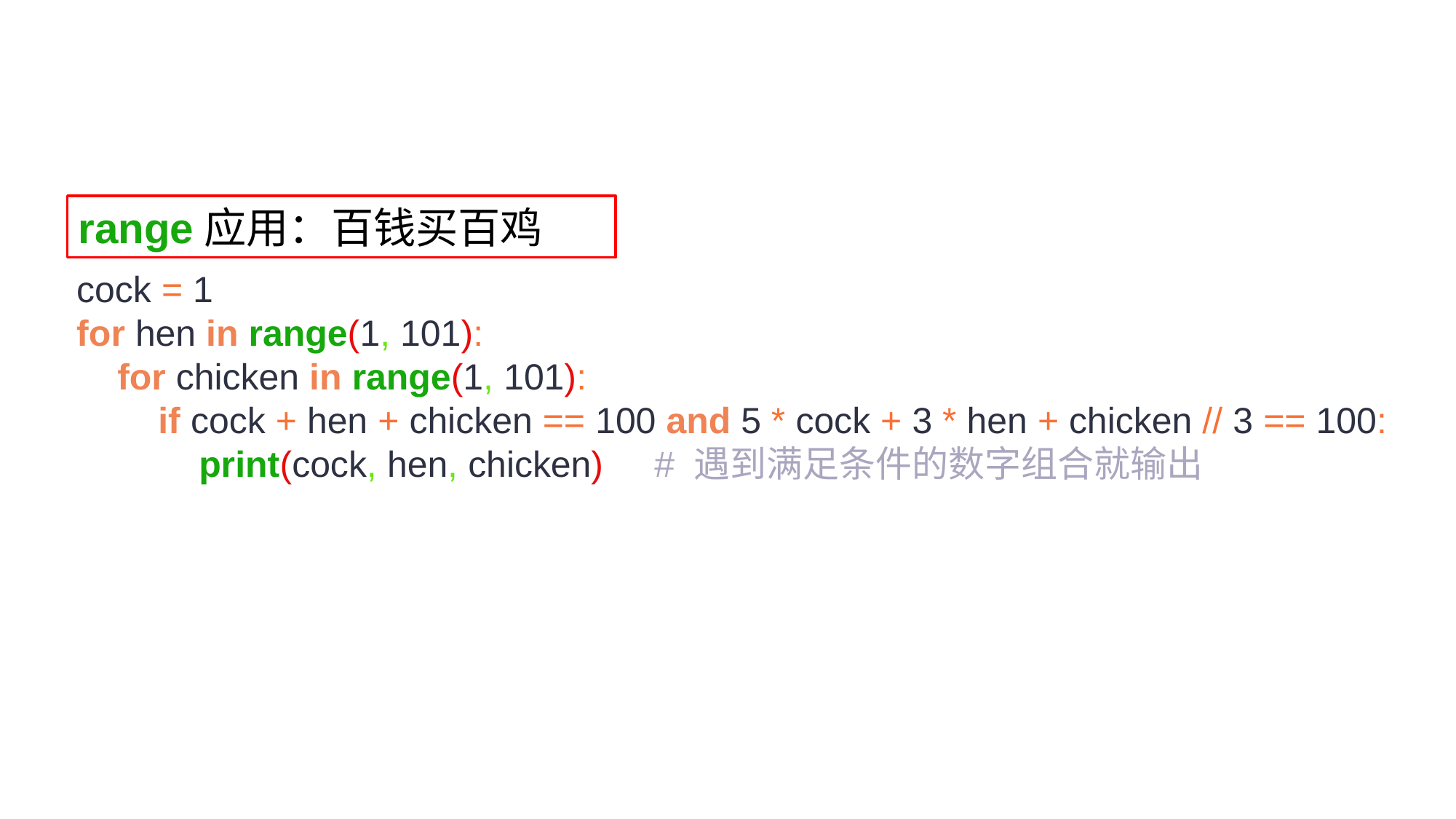

range应用：百钱买百鸡
cock = 1
for hen in range(1, 101):
    for chicken in range(1, 101):
        if cock + hen + chicken == 100 and 5 * cock + 3 * hen + chicken // 3 == 100:
            print(cock, hen, chicken)     # 遇到满足条件的数字组合就输出